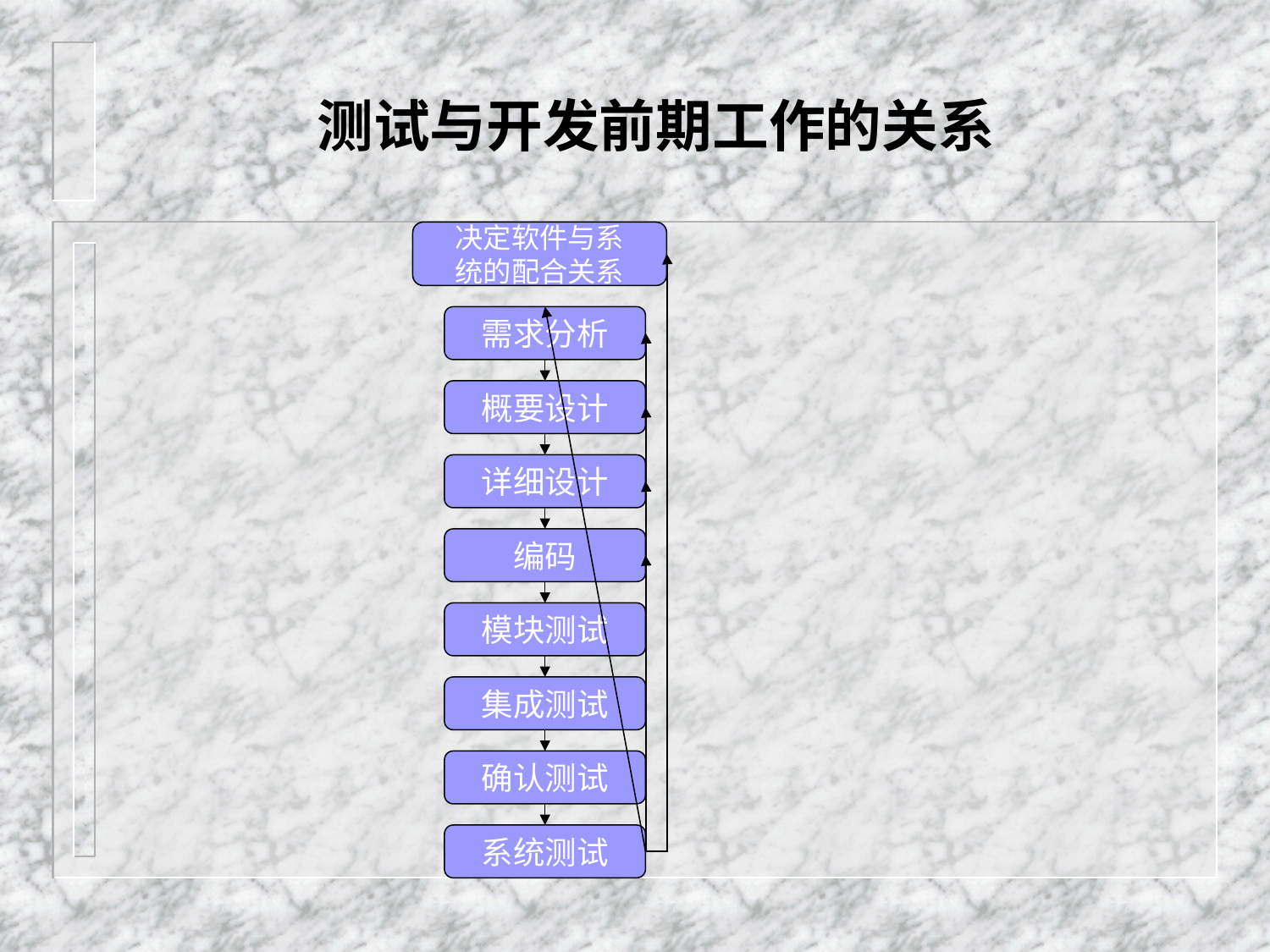

# 测试与开发前期工作的关系
决定软件与系
统的配合关系
需求分析
概要设计
详细设计
编码
模块测试
集成测试
确认测试
系统测试